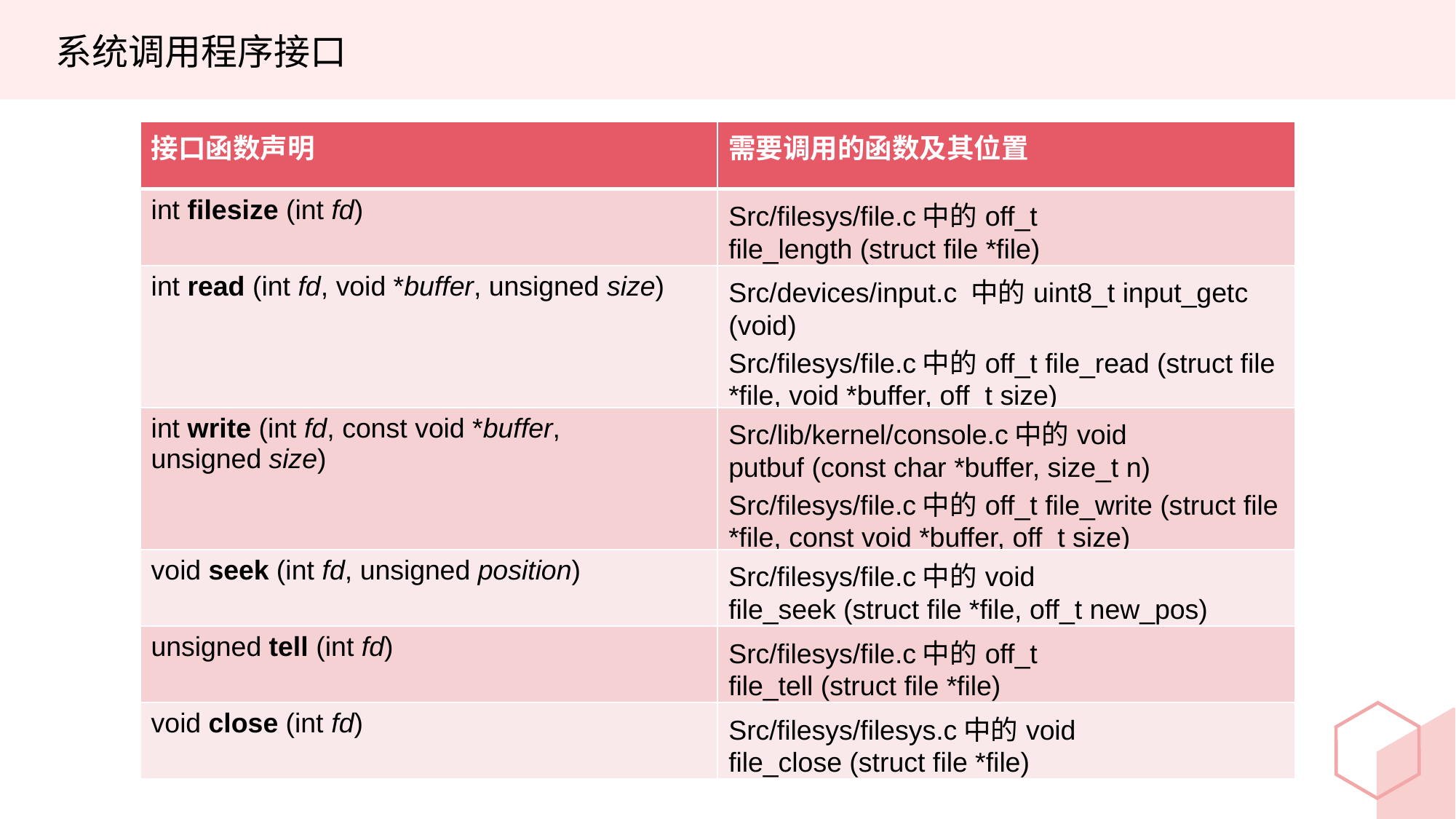

系统调用程序接口
| 接口函数声明 | 需要调用的函数及其位置 |
| --- | --- |
| int filesize (int fd) | Src/filesys/file.c中的off\_t file\_length (struct file \*file) |
| int read (int fd, void \*buffer, unsigned size) | Src/devices/input.c 中的uint8\_t input\_getc (void) Src/filesys/file.c中的off\_t file\_read (struct file \*file, void \*buffer, off\_t size) |
| int write (int fd, const void \*buffer, unsigned size) | Src/lib/kernel/console.c中的void putbuf (const char \*buffer, size\_t n) Src/filesys/file.c中的off\_t file\_write (struct file \*file, const void \*buffer, off\_t size) |
| void seek (int fd, unsigned position) | Src/filesys/file.c中的void file\_seek (struct file \*file, off\_t new\_pos) |
| unsigned tell (int fd) | Src/filesys/file.c中的off\_t file\_tell (struct file \*file) |
| void close (int fd) | Src/filesys/filesys.c中的void file\_close (struct file \*file) |